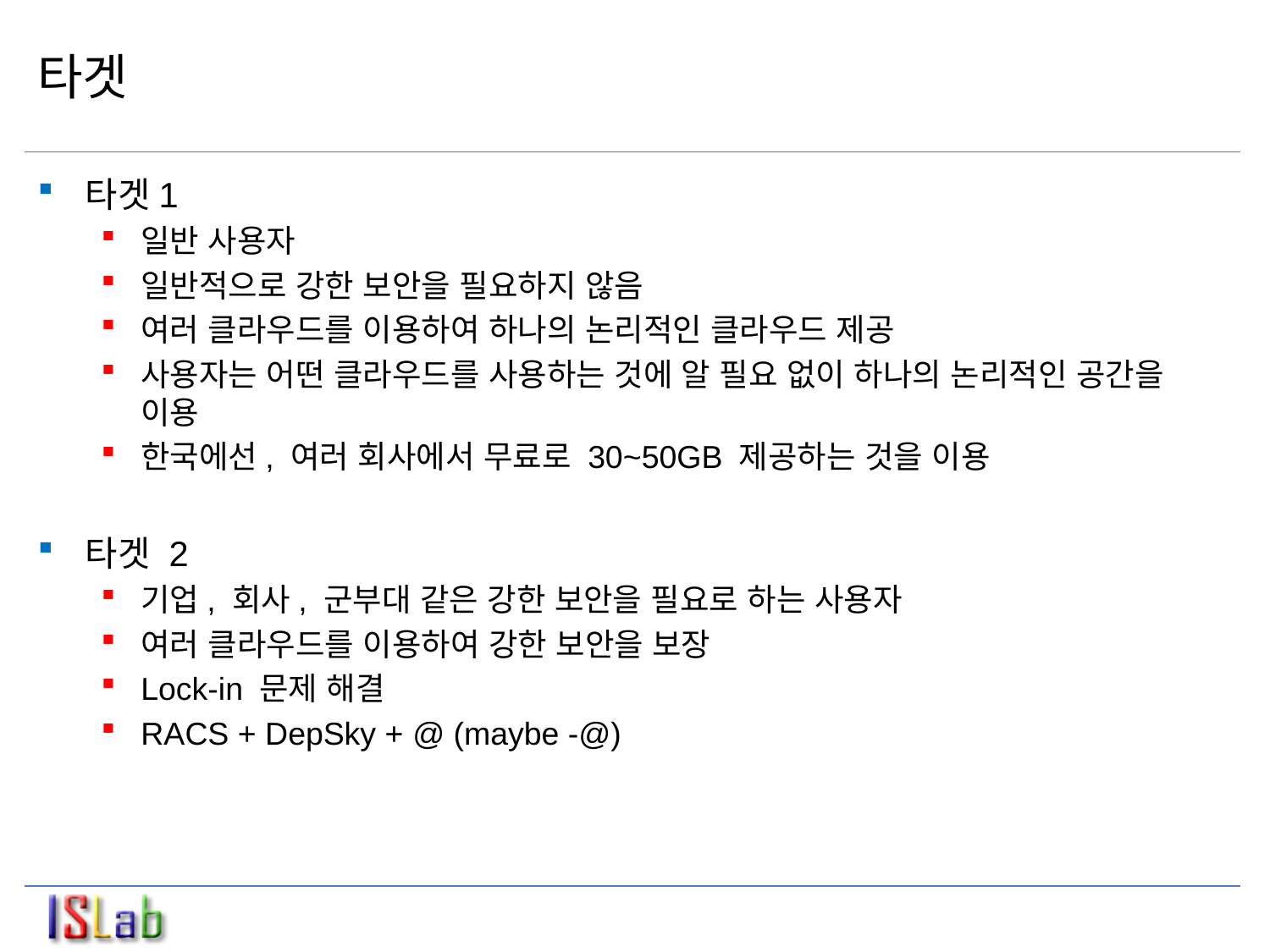

# 타겟
타겟1
일반 사용자
일반적으로 강한 보안을 필요하지 않음
여러 클라우드를 이용하여 하나의 논리적인 클라우드 제공
사용자는 어떤 클라우드를 사용하는 것에 알 필요 없이 하나의 논리적인 공간을 이용
한국에선, 여러 회사에서 무료로 30~50GB 제공하는 것을 이용

타겟 2
기업, 회사, 군부대 같은 강한 보안을 필요로 하는 사용자
여러 클라우드를 이용하여 강한 보안을 보장
Lock-in 문제 해결
RACS + DepSky + @ (maybe -@)